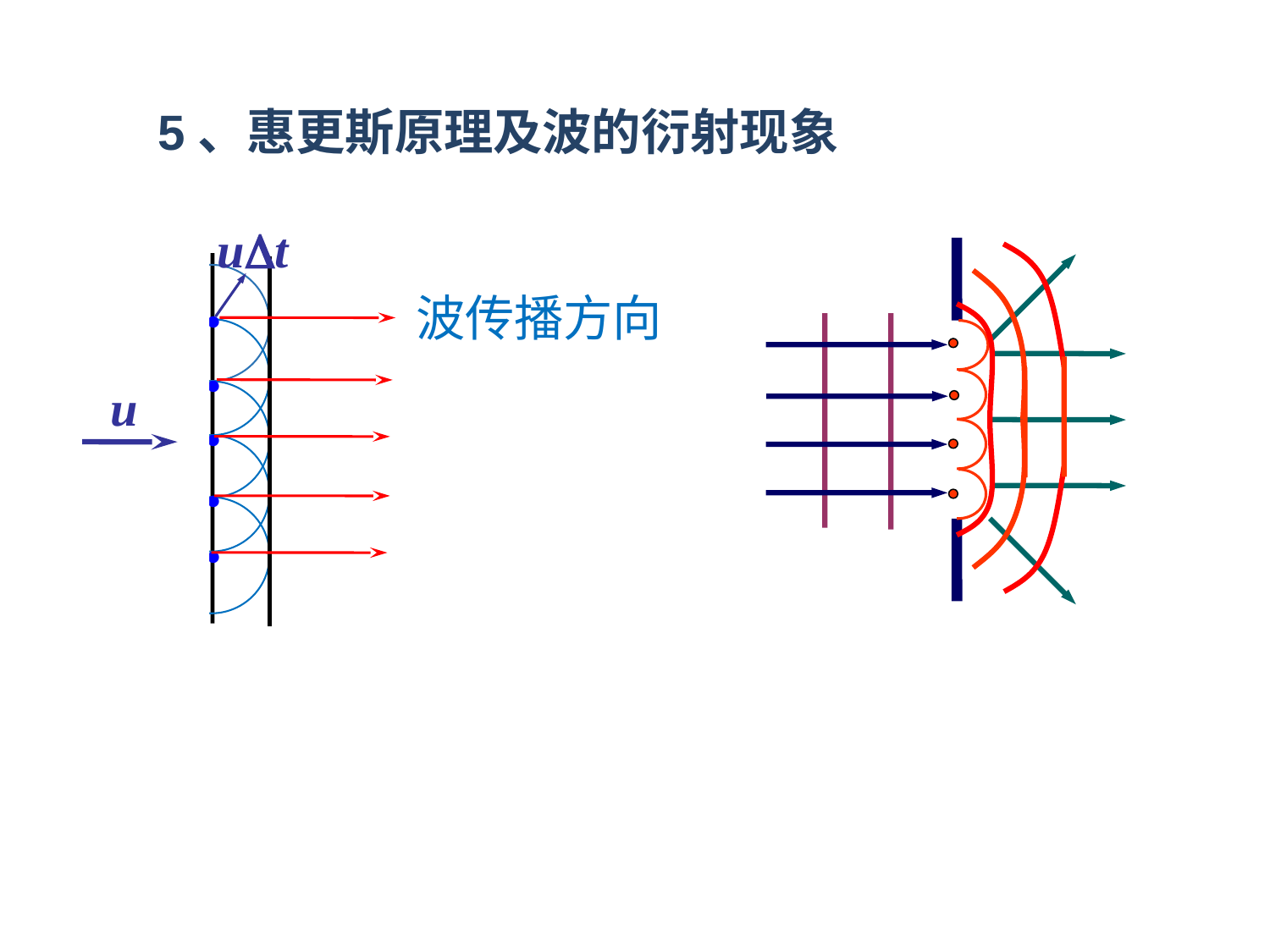

5、惠更斯原理及波的衍射现象
uΔt

·
·
·
·
·
波传播方向

u